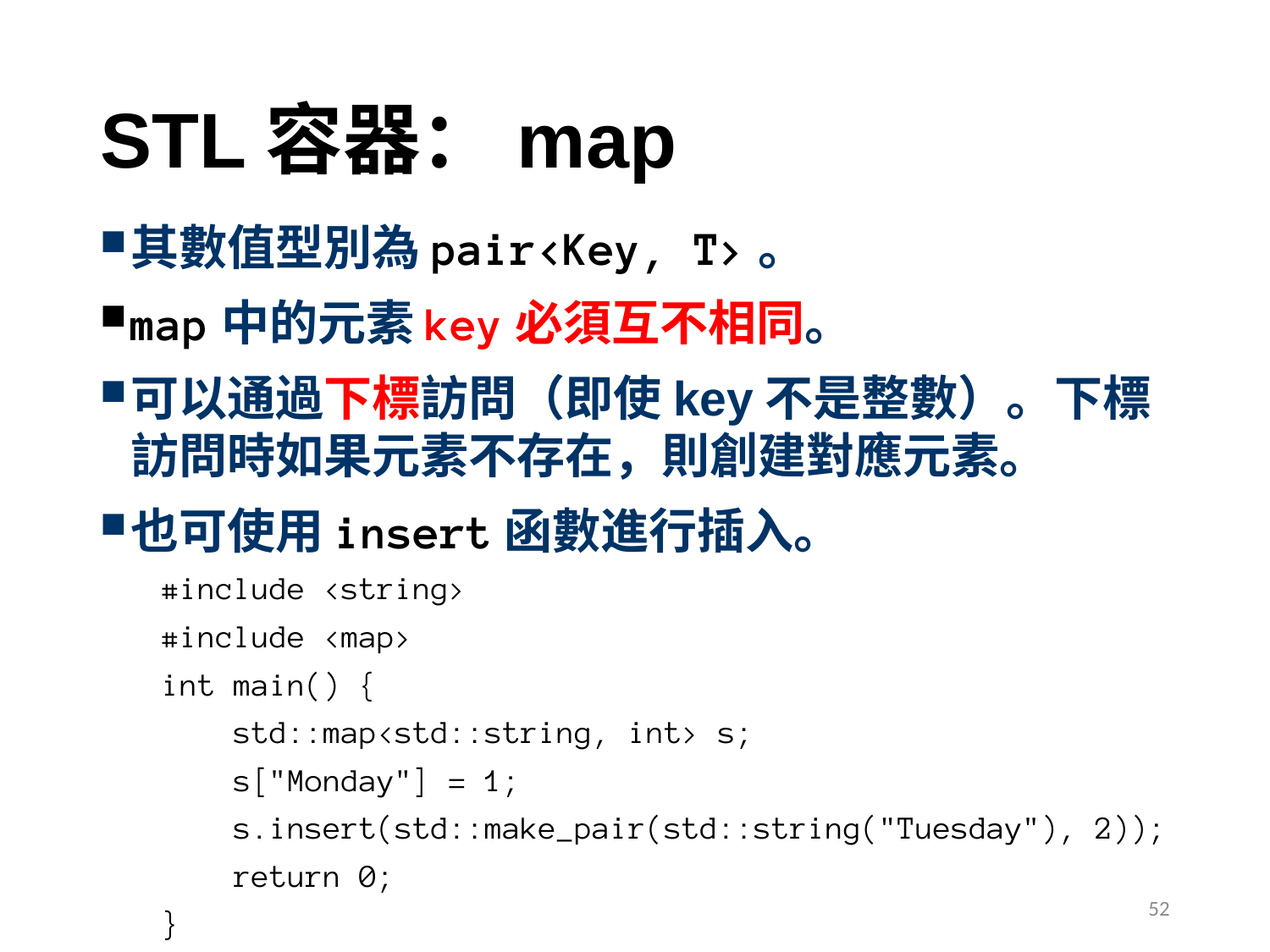

# STL容器：map
其數值型別為pair<Key, T>。
map中的元素key必須互不相同。
可以通過下標訪問（即使key不是整數）。下標訪問時如果元素不存在，則創建對應元素。
也可使用insert函數進行插入。
#include <string>
#include <map>
int main() {
    std::map<std::string, int> s;
    s["Monday"] = 1;
    s.insert(std::make_pair(std::string("Tuesday"), 2));
    return 0;
}
52